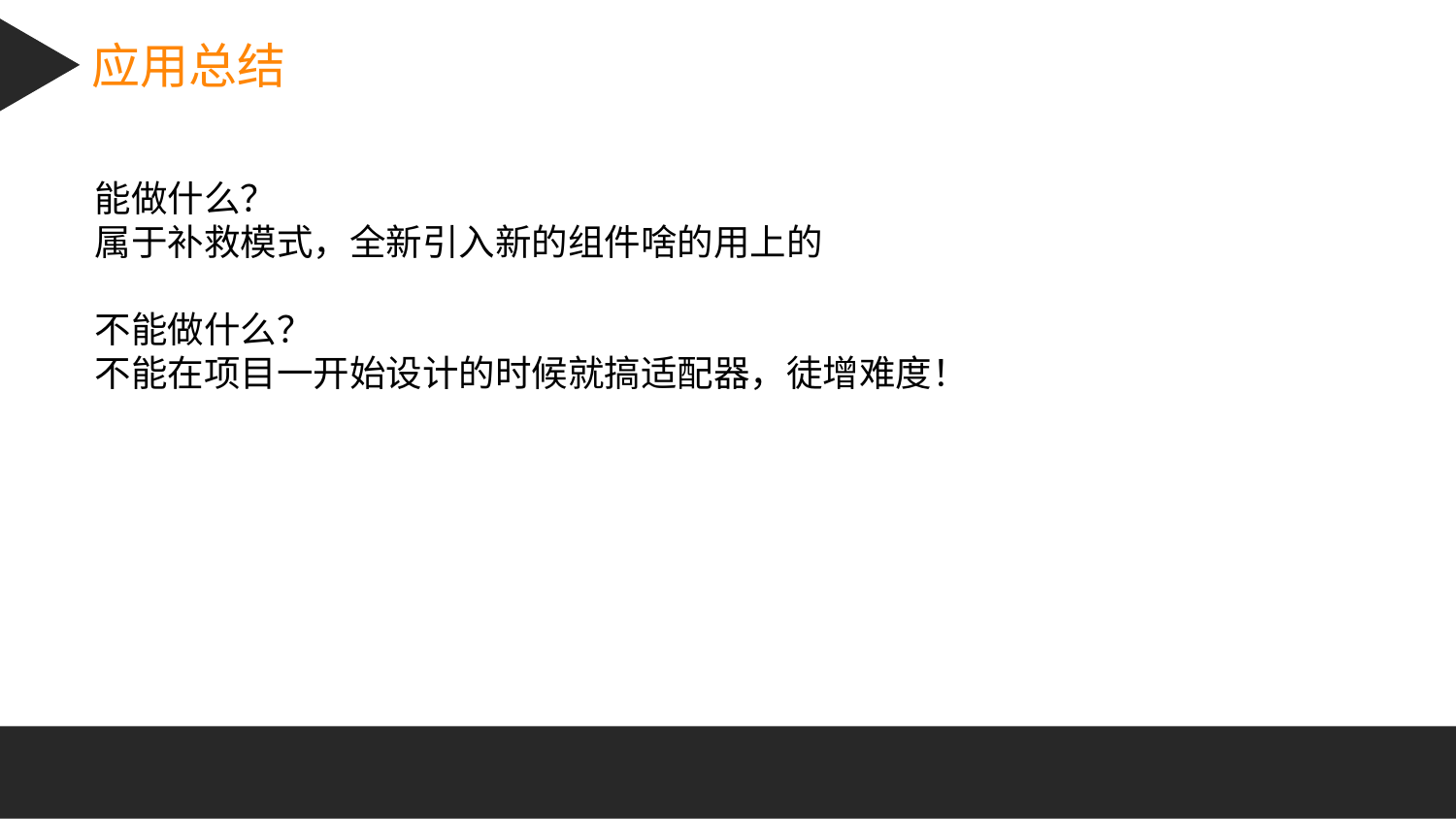

应用总结
能做什么？
属于补救模式，全新引入新的组件啥的用上的

不能做什么？
不能在项目一开始设计的时候就搞适配器，徒增难度！